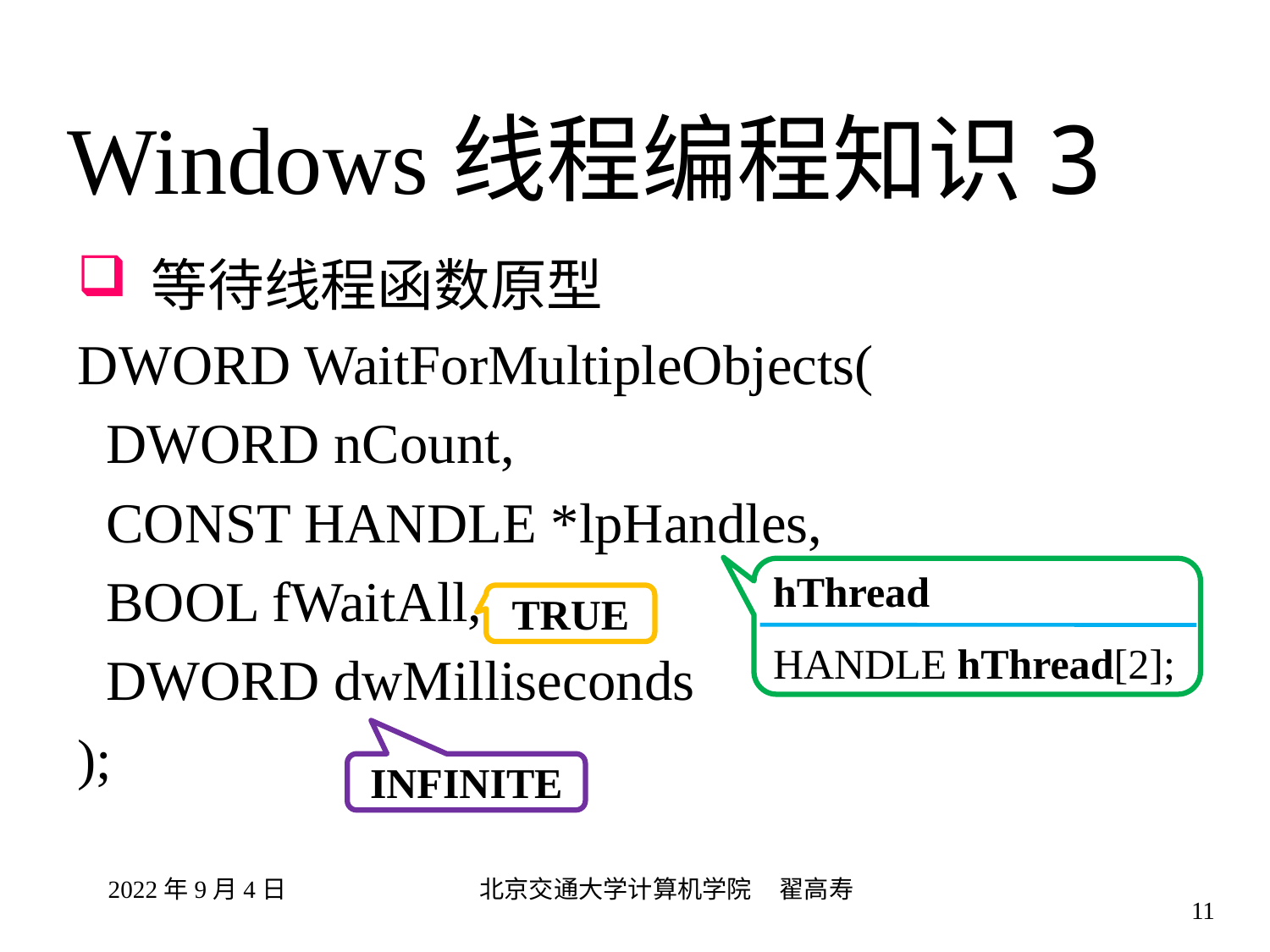

# Windows线程编程知识3
等待线程函数原型
DWORD WaitForMultipleObjects(
  DWORD nCount,
  CONST HANDLE *lpHandles,
  BOOL fWaitAll,
  DWORD dwMilliseconds
);
hThread
HANDLE hThread[2];
TRUE
INFINITE
2022年9月4日
北京交通大学计算机学院     翟高寿
11